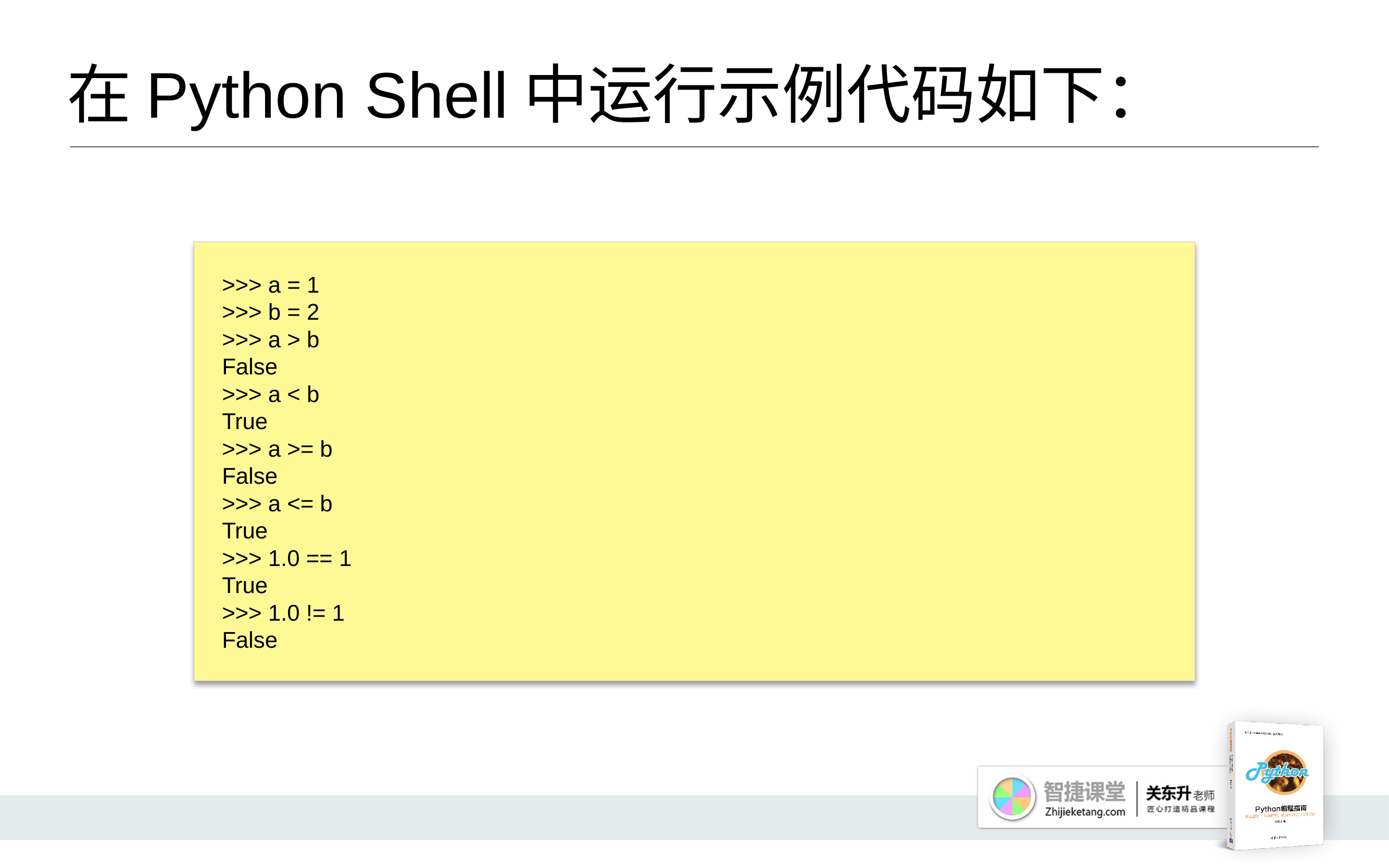

# 在Python Shell中运行示例代码如下：
>>> a = 1
>>> b = 2
>>> a > b
False
>>> a < b
True
>>> a >= b
False
>>> a <= b
True
>>> 1.0 == 1
True
>>> 1.0 != 1
False